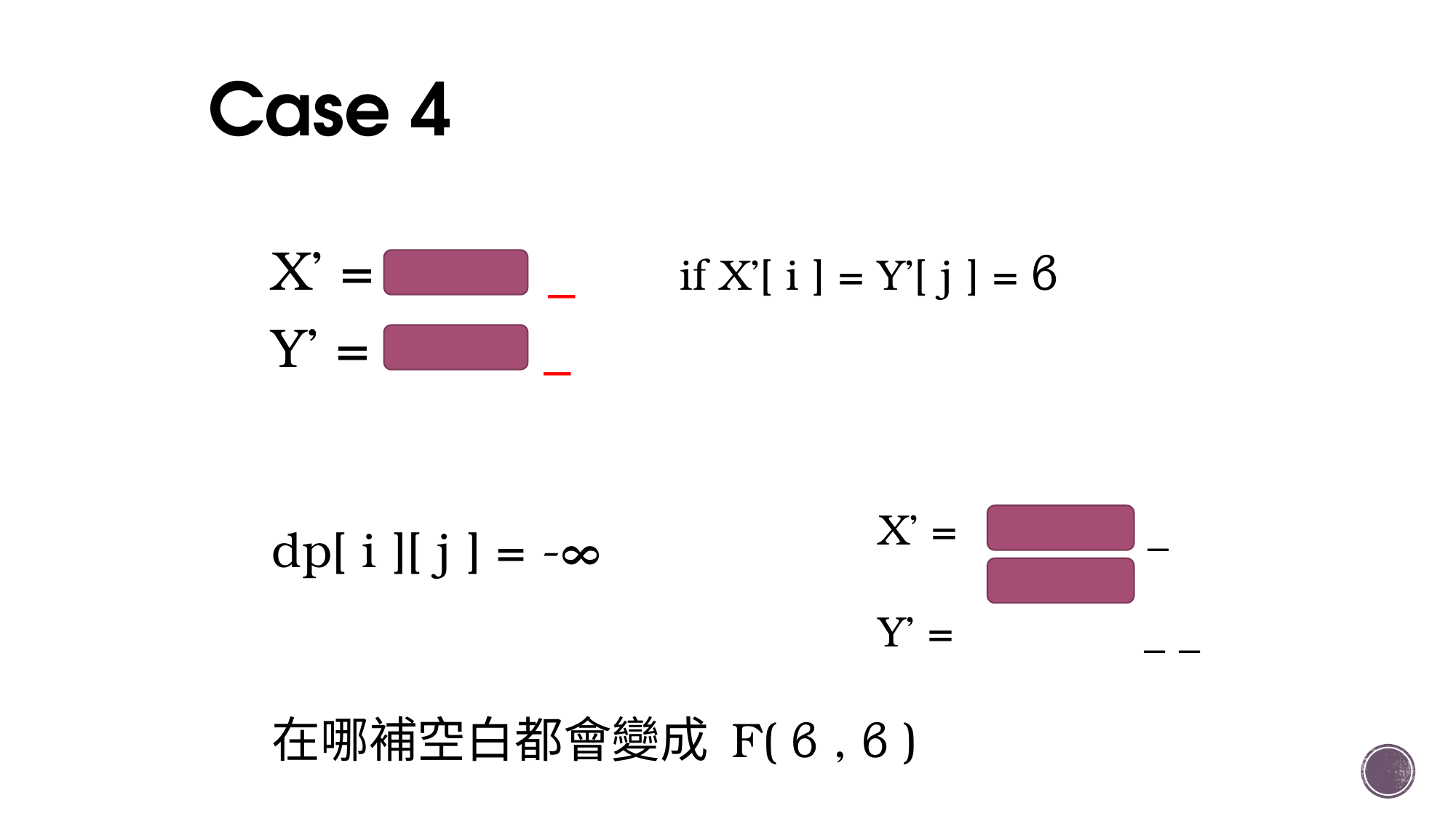

# Case 4
X’ =          _      if X’[ i ] = Y’[ j ] = β
Y’ =          _

dp[ i ][ j ] = -∞

在哪補空白都會變成 F( β , β )

X’ =              _
Y’ =              _ _